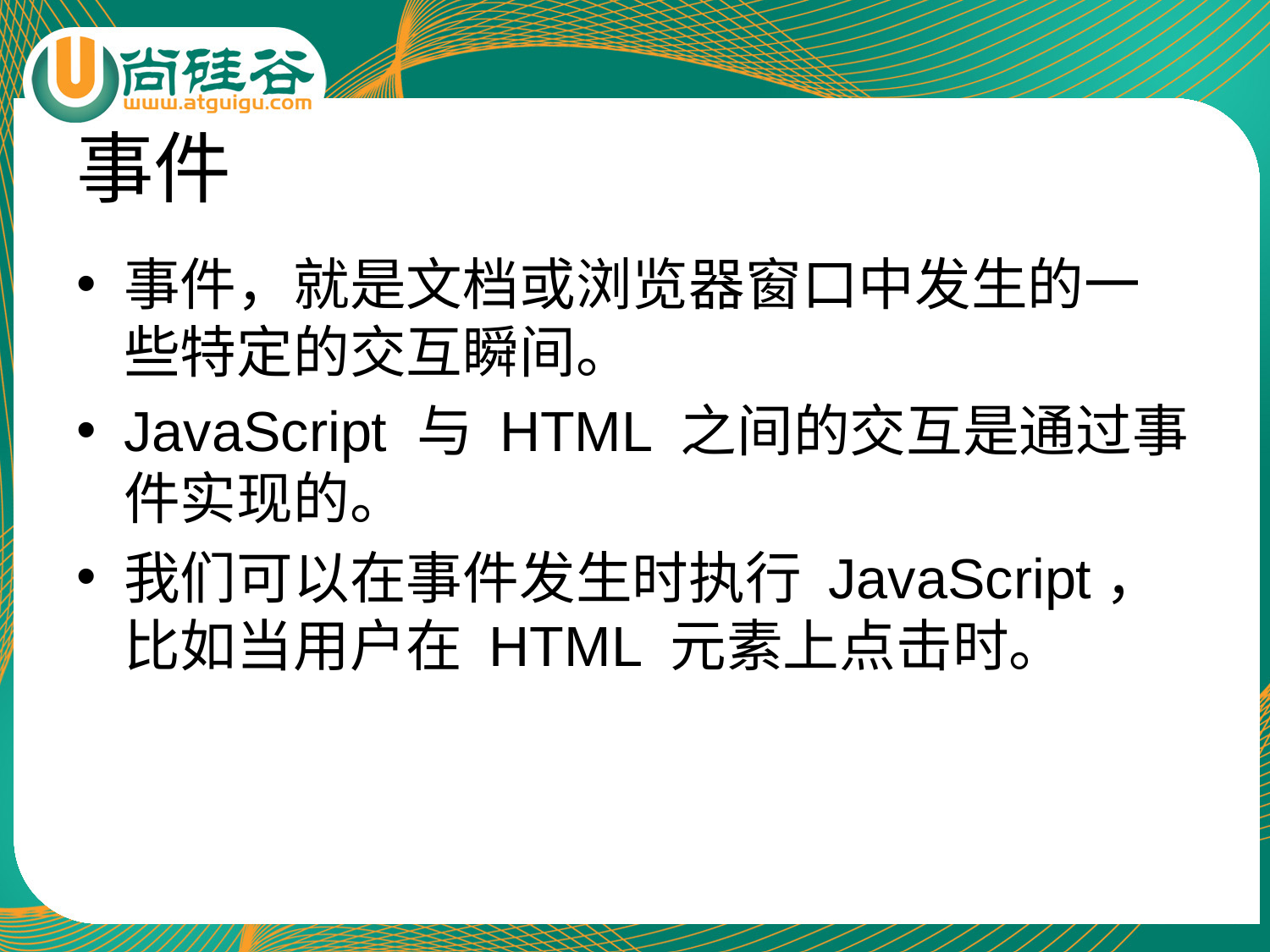

# 事件
事件，就是文档或浏览器窗口中发生的一些特定的交互瞬间。
JavaScript 与 HTML 之间的交互是通过事件实现的。
我们可以在事件发生时执行 JavaScript，比如当用户在 HTML 元素上点击时。